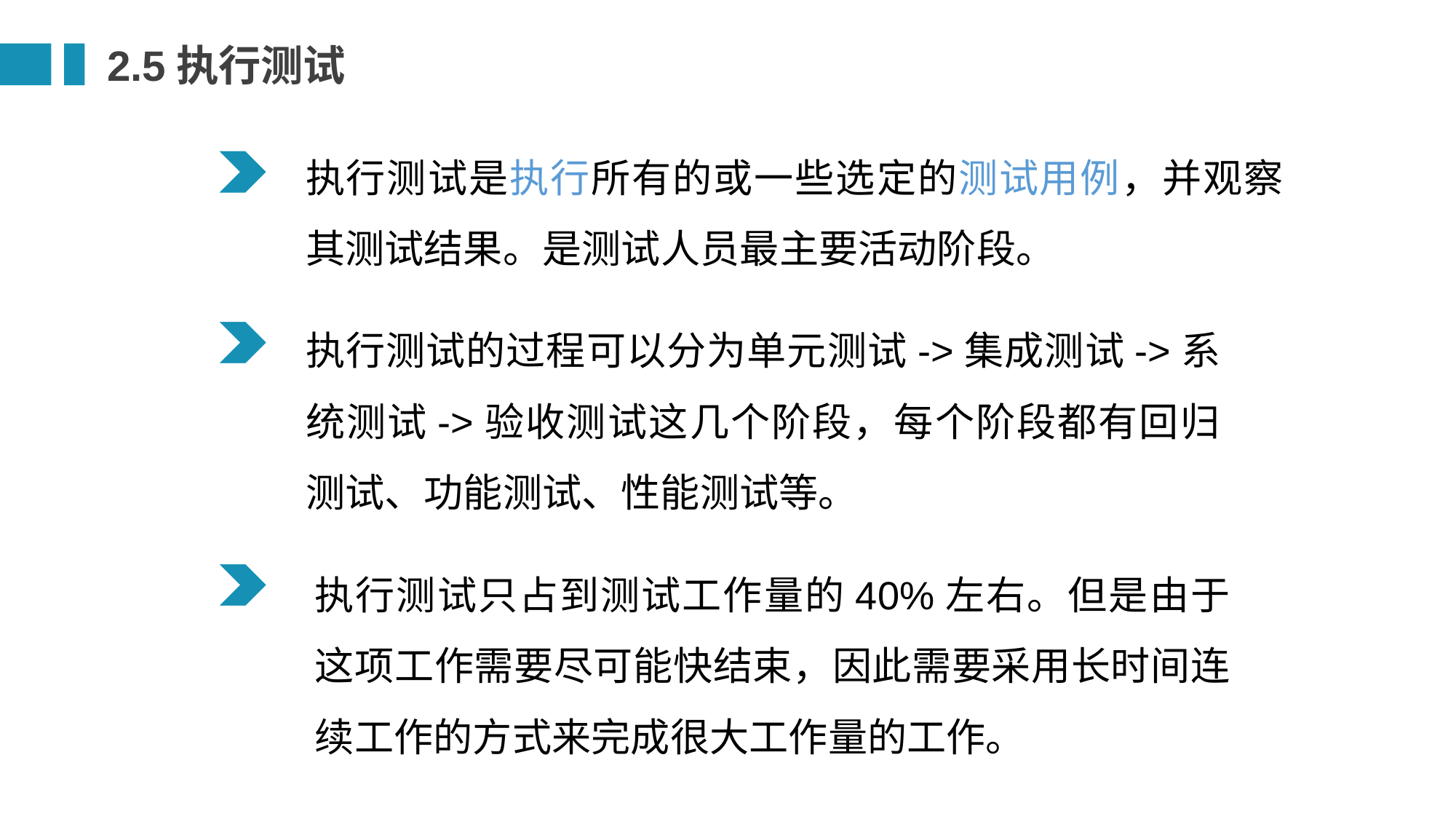

2.5执行测试

执行测试是执行所有的或一些选定的测试用例，并观察其测试结果。是测试人员最主要活动阶段。

执行测试的过程可以分为单元测试->集成测试->系统测试->验收测试这几个阶段，每个阶段都有回归测试、功能测试、性能测试等。

执行测试只占到测试工作量的40%左右。但是由于这项工作需要尽可能快结束，因此需要采用长时间连续工作的方式来完成很大工作量的工作。

54